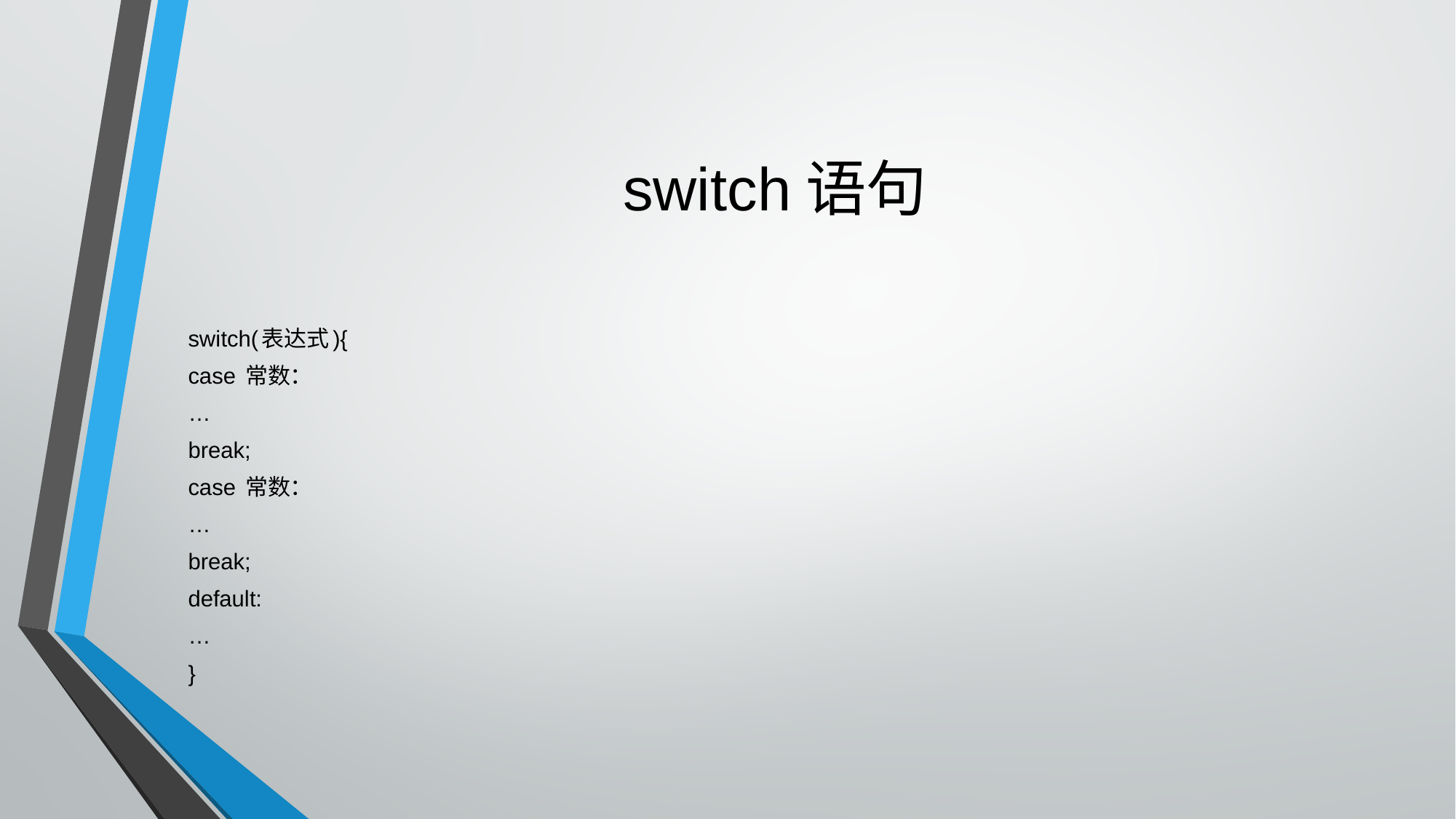

# switch语句
switch(表达式){
case 常数：
…
break;
case 常数：
…
break;
default:
…
}